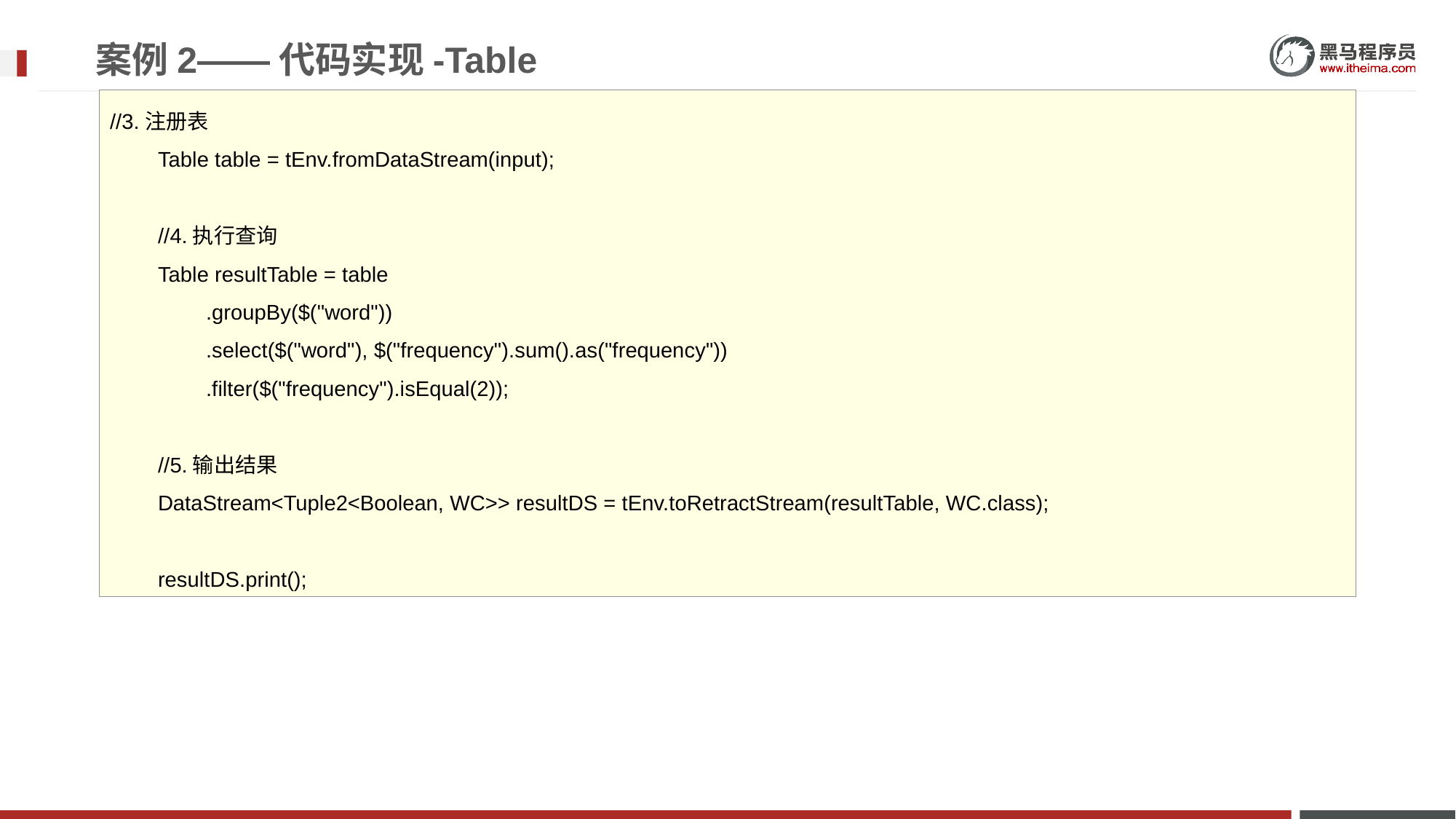

# 案例2——代码实现-Table
//3.注册表
        Table table = tEnv.fromDataStream(input);

        //4.执行查询
        Table resultTable = table
                .groupBy($("word"))
                .select($("word"), $("frequency").sum().as("frequency"))
                .filter($("frequency").isEqual(2));

        //5.输出结果
        DataStream<Tuple2<Boolean, WC>> resultDS = tEnv.toRetractStream(resultTable, WC.class);

        resultDS.print();